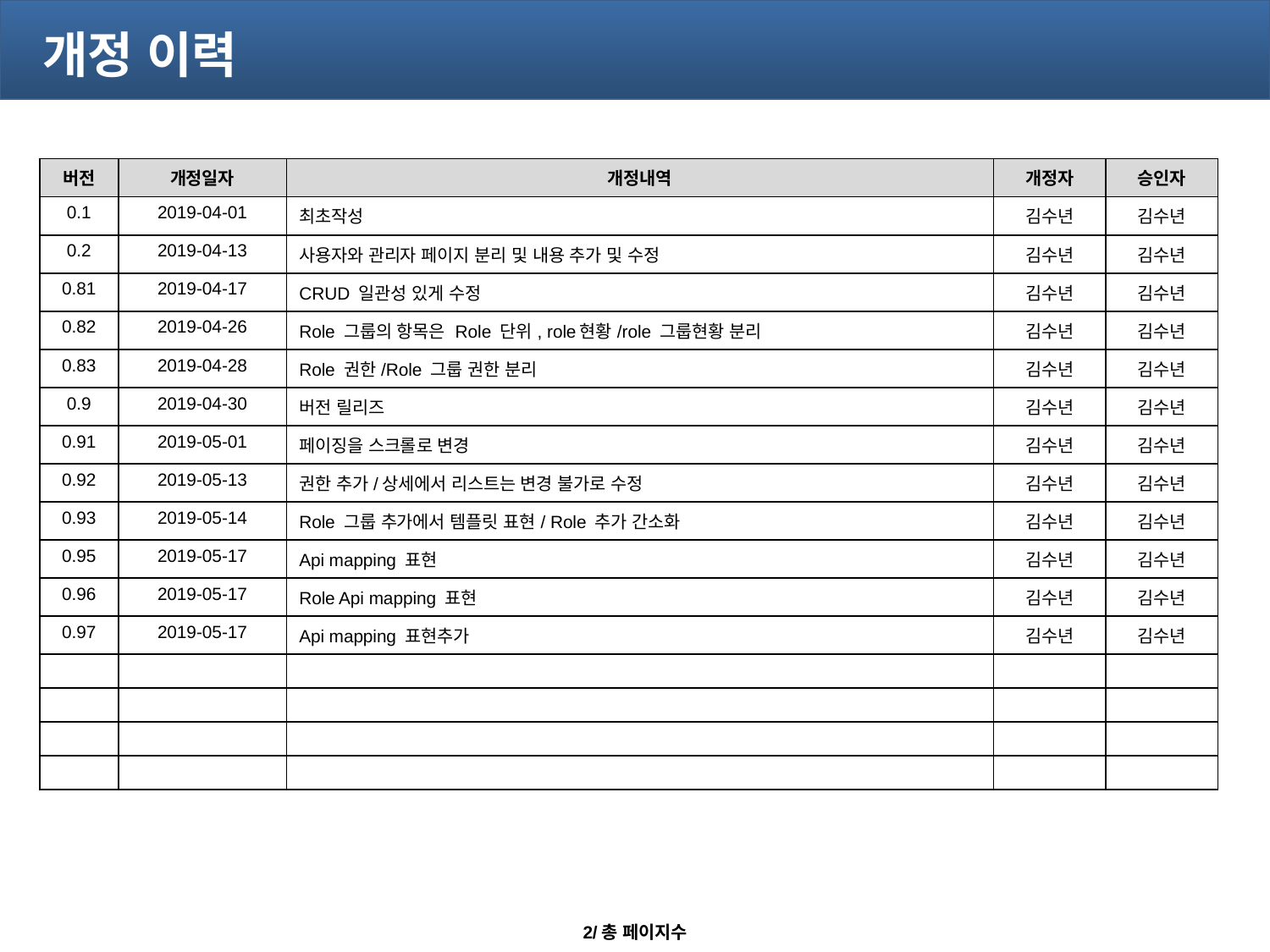

# 개정 이력
| 버전 | 개정일자 | 개정내역 | 개정자 | 승인자 |
| --- | --- | --- | --- | --- |
| 0.1 | 2019-04-01 | 최초작성 | 김수년 | 김수년 |
| 0.2 | 2019-04-13 | 사용자와 관리자 페이지 분리 및 내용 추가 및 수정 | 김수년 | 김수년 |
| 0.81 | 2019-04-17 | CRUD 일관성 있게 수정 | 김수년 | 김수년 |
| 0.82 | 2019-04-26 | Role 그룹의 항목은 Role 단위, role현황/role 그룹현황 분리 | 김수년 | 김수년 |
| 0.83 | 2019-04-28 | Role 권한/Role 그룹 권한 분리 | 김수년 | 김수년 |
| 0.9 | 2019-04-30 | 버전 릴리즈 | 김수년 | 김수년 |
| 0.91 | 2019-05-01 | 페이징을 스크롤로 변경 | 김수년 | 김수년 |
| 0.92 | 2019-05-13 | 권한 추가/상세에서 리스트는 변경 불가로 수정 | 김수년 | 김수년 |
| 0.93 | 2019-05-14 | Role 그룹 추가에서 템플릿 표현/ Role 추가 간소화 | 김수년 | 김수년 |
| 0.95 | 2019-05-17 | Api mapping 표현 | 김수년 | 김수년 |
| 0.96 | 2019-05-17 | Role Api mapping 표현 | 김수년 | 김수년 |
| 0.97 | 2019-05-17 | Api mapping 표현추가 | 김수년 | 김수년 |
|  |  |  |  |  |
|  |  |  |  |  |
|  |  |  |  |  |
|  |  |  |  |  |